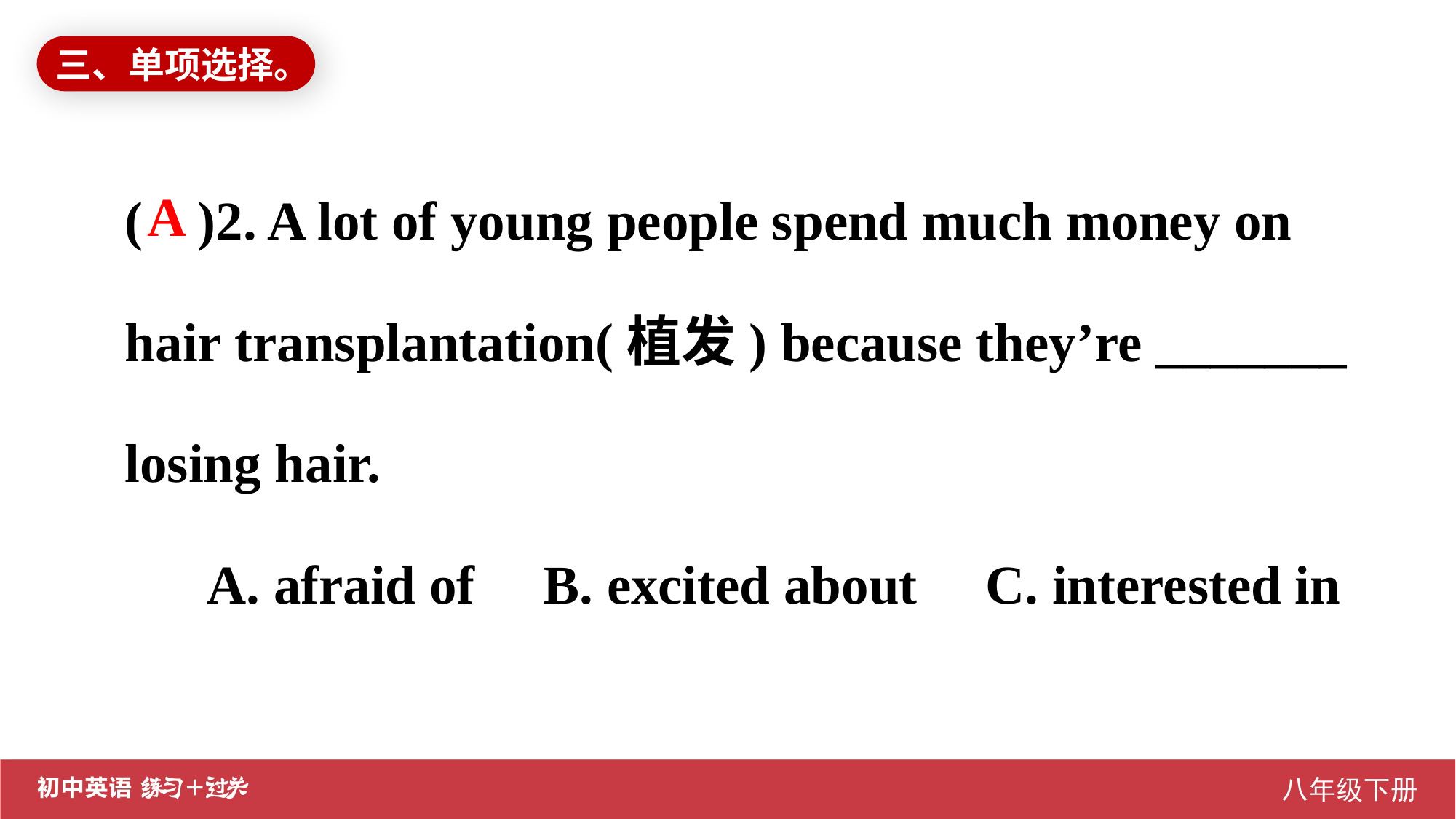

三、单项选择。
(    )2. A lot of young people spend much money on hair transplantation(植发) because they’re _______ losing hair.
      A. afraid of     B. excited about     C. interested in
A